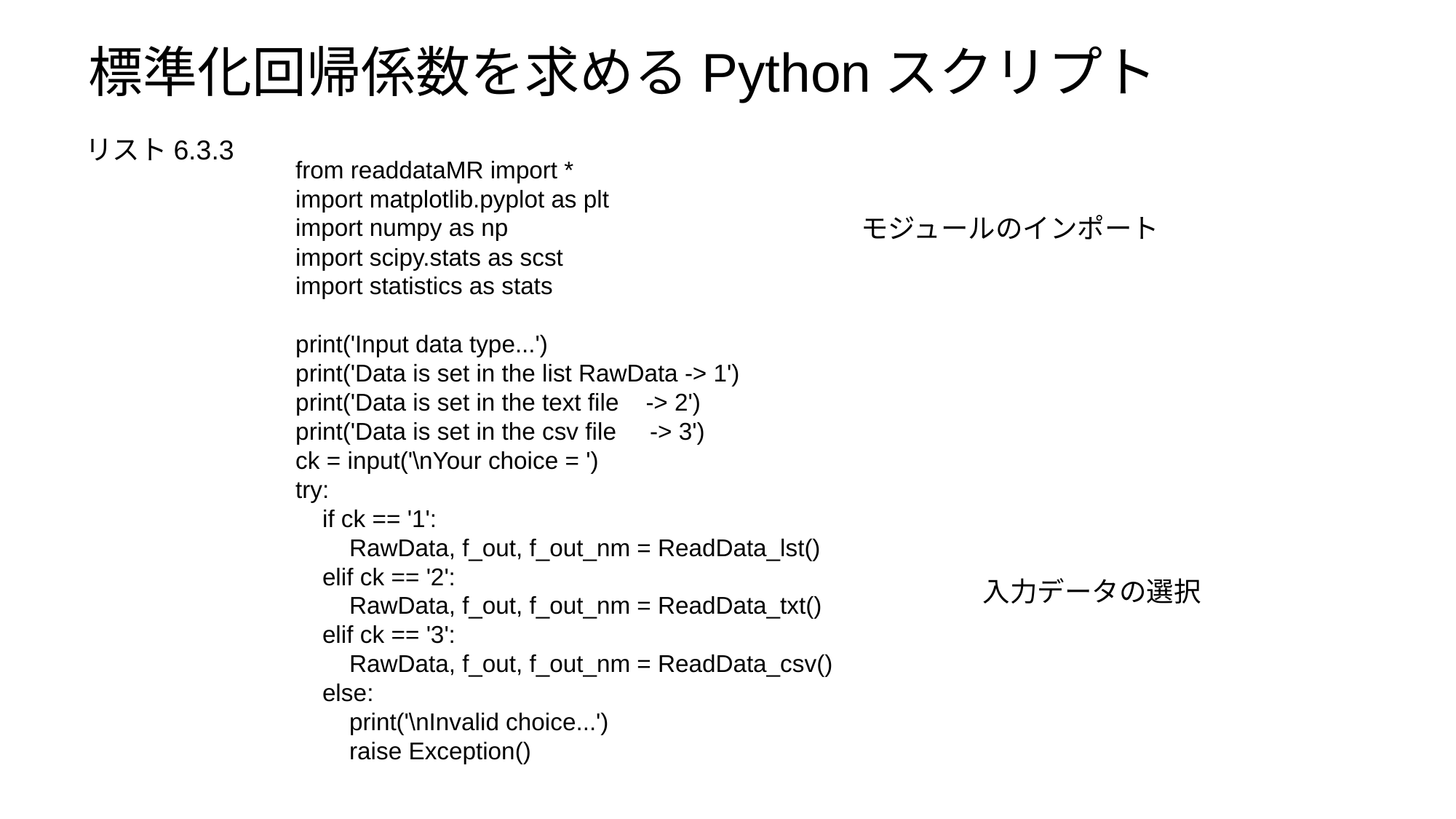

標準化回帰係数を求めるPythonスクリプト
リスト6.3.3
from readdataMR import *
import matplotlib.pyplot as plt
import numpy as np
import scipy.stats as scst
import statistics as stats

print('Input data type...')
print('Data is set in the list RawData -> 1')
print('Data is set in the text file    -> 2')
print('Data is set in the csv file     -> 3')
ck = input('\nYour choice = ')
try:
    if ck == '1':
        RawData, f_out, f_out_nm = ReadData_lst()
    elif ck == '2':
        RawData, f_out, f_out_nm = ReadData_txt()
    elif ck == '3':
        RawData, f_out, f_out_nm = ReadData_csv()
    else:
        print('\nInvalid choice...')
        raise Exception()
モジュールのインポート
入力データの選択